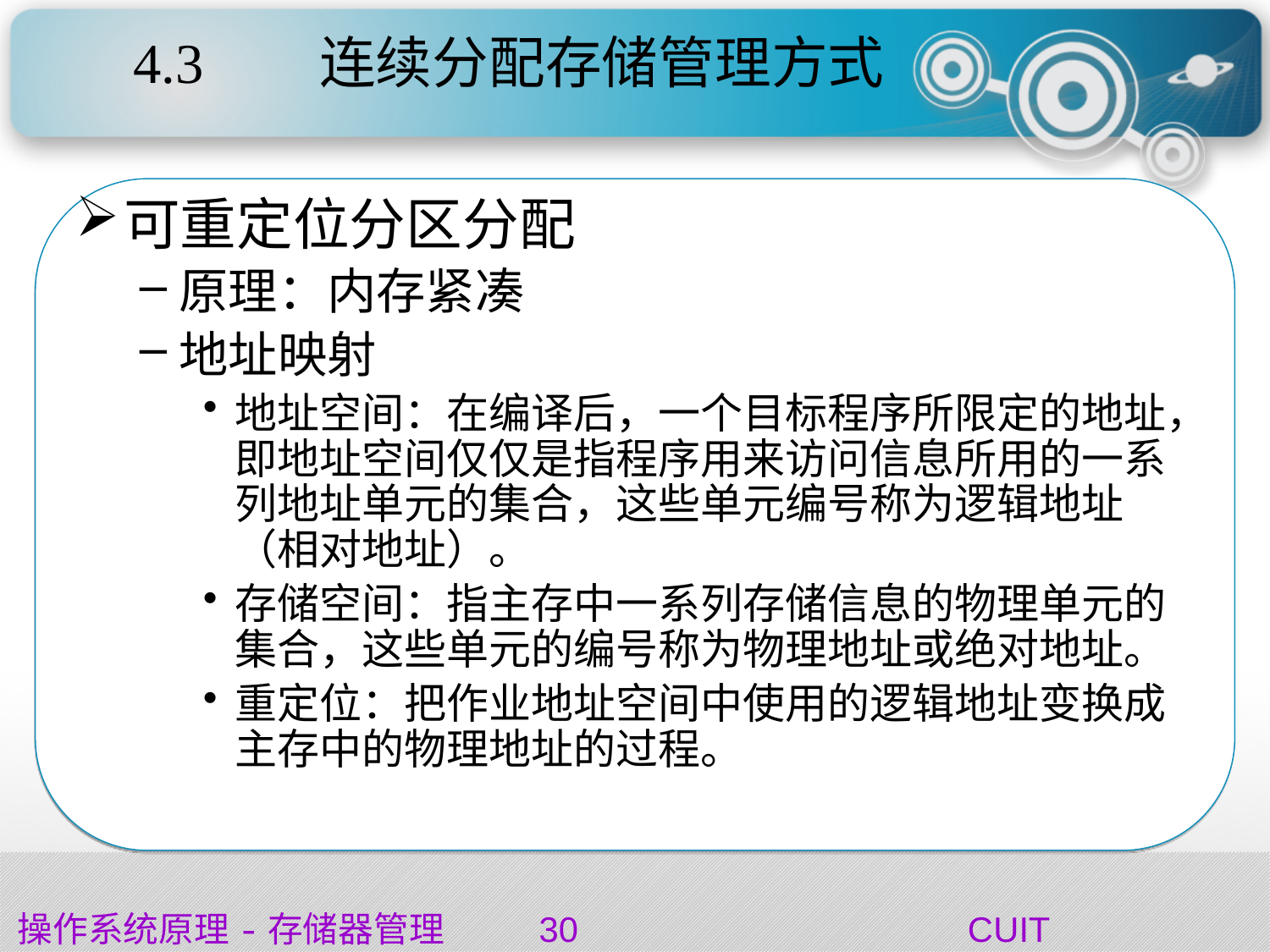

# 4.3   连续分配存储管理方式
可重定位分区分配
原理：内存紧凑
地址映射
地址空间：在编译后，一个目标程序所限定的地址，即地址空间仅仅是指程序用来访问信息所用的一系列地址单元的集合，这些单元编号称为逻辑地址（相对地址）。
存储空间：指主存中一系列存储信息的物理单元的集合，这些单元的编号称为物理地址或绝对地址。
重定位：把作业地址空间中使用的逻辑地址变换成主存中的物理地址的过程。